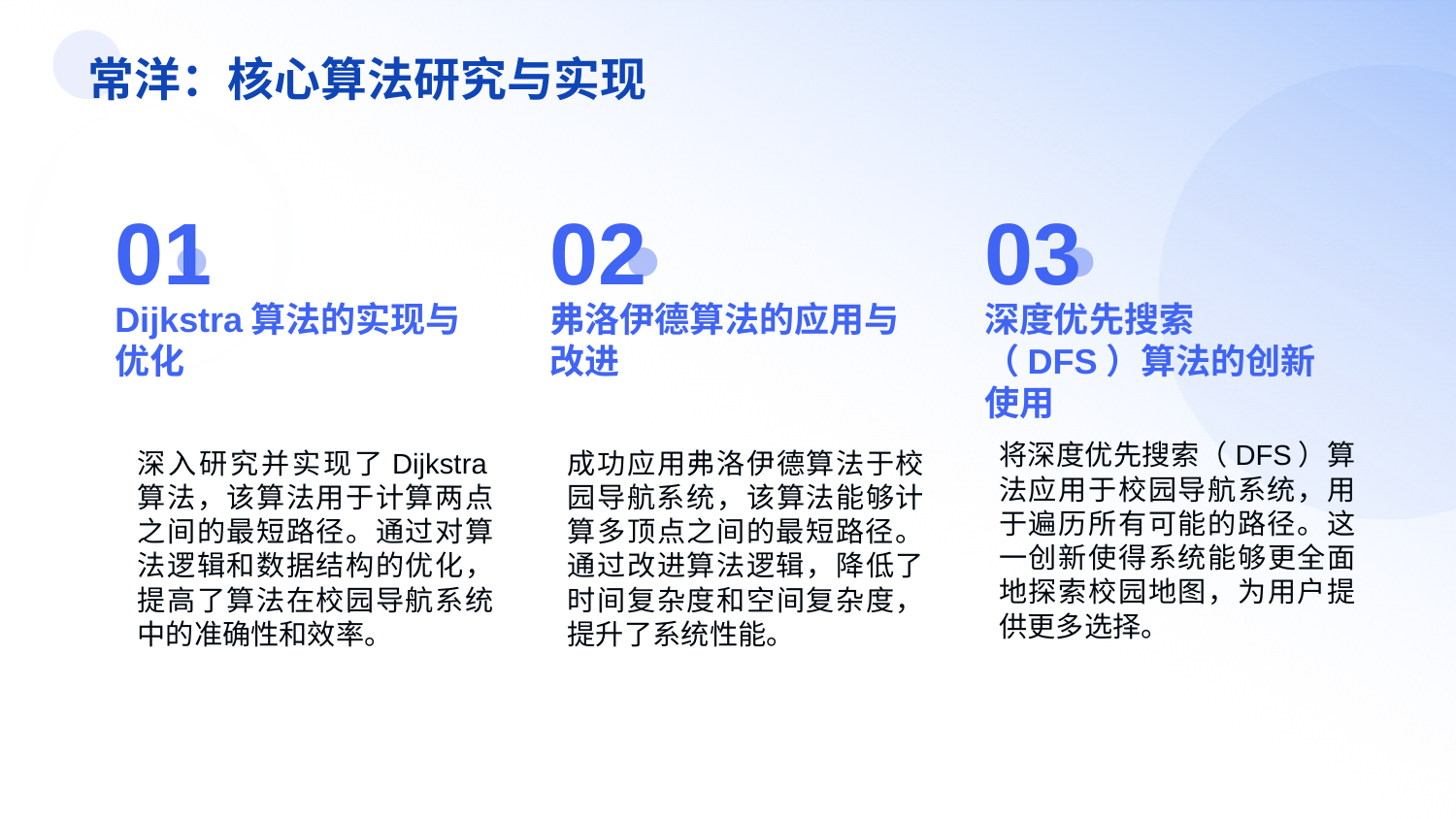

常洋：核心算法研究与实现

01
02
03

Dijkstra算法的实现与优化
弗洛伊德算法的应用与改进
深度优先搜索（DFS）算法的创新使用
将深度优先搜索（DFS）算法应用于校园导航系统，用于遍历所有可能的路径。这一创新使得系统能够更全面地探索校园地图，为用户提供更多选择。
深入研究并实现了Dijkstra算法，该算法用于计算两点之间的最短路径。通过对算法逻辑和数据结构的优化，提高了算法在校园导航系统中的准确性和效率。
成功应用弗洛伊德算法于校园导航系统，该算法能够计算多顶点之间的最短路径。通过改进算法逻辑，降低了时间复杂度和空间复杂度，提升了系统性能。